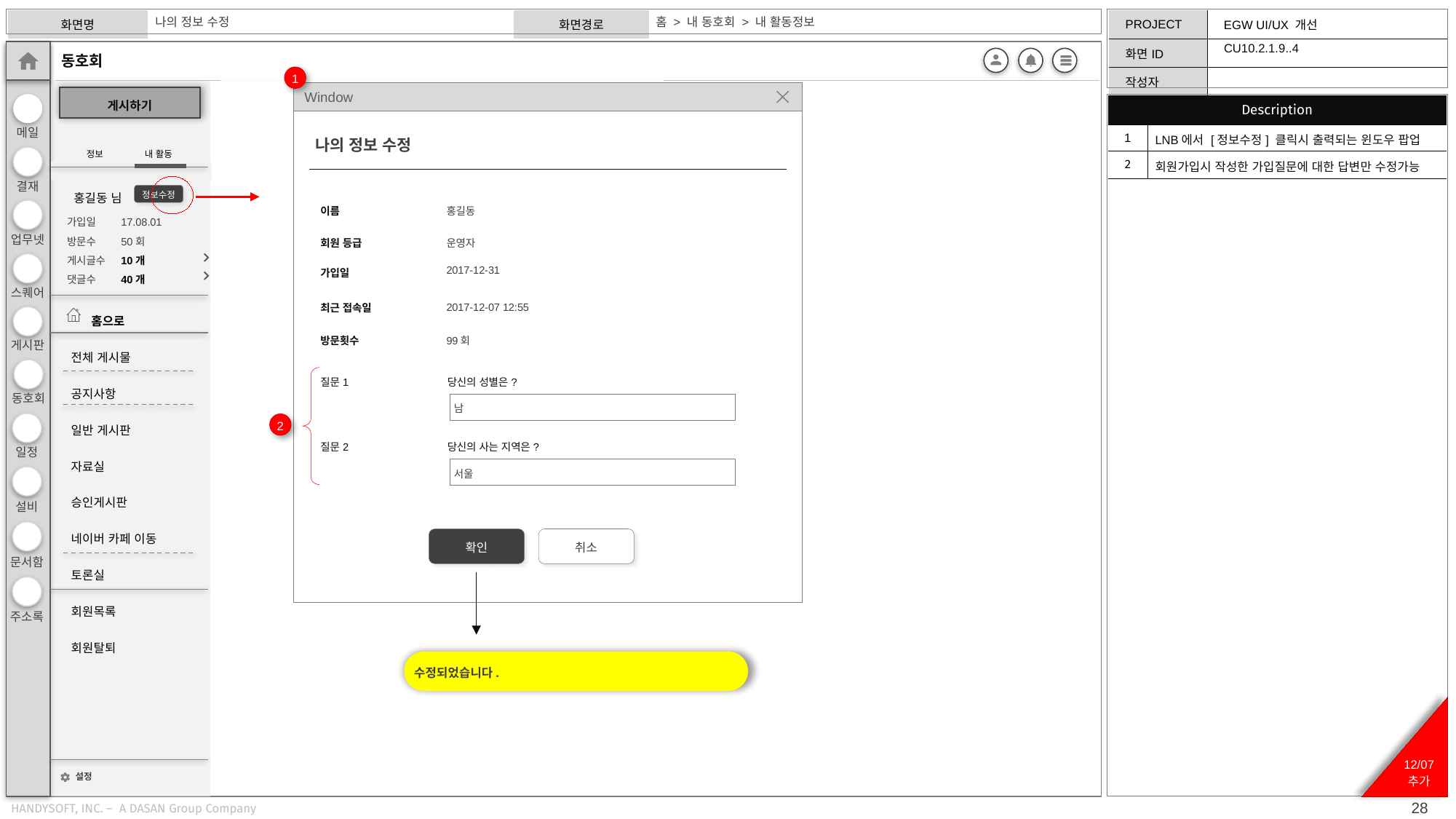

홈 > 내 동호회 > 내 활동정보
나의 정보 수정
CU10.2.1.9..4

1
Window

| Description |  |
| --- | --- |
| 1 | LNB에서 [정보수정] 클릭시 출력되는 윈도우 팝업 |
| 2 | 회원가입시 작성한 가입질문에 대한 답변만 수정가능 |
나의 정보 수정

홍길동 님
정보수정
가입일
방문수
게시글수
댓글수
17.08.01
50회
10개
40개

| 이름 | 홍길동 |
| --- | --- |
| 회원 등급 | 운영자 |
| 가입일 | 2017-12-31 |
| 최근 접속일 | 2017-12-07 12:55 |
| 방문횟수 | 99회 |
| 질문1 | 당신의 성별은? |
| --- | --- |

남
2
| 질문2 | 당신의 사는 지역은? |
| --- | --- |
서울
확인
취소
수정되었습니다.
12/07
추가